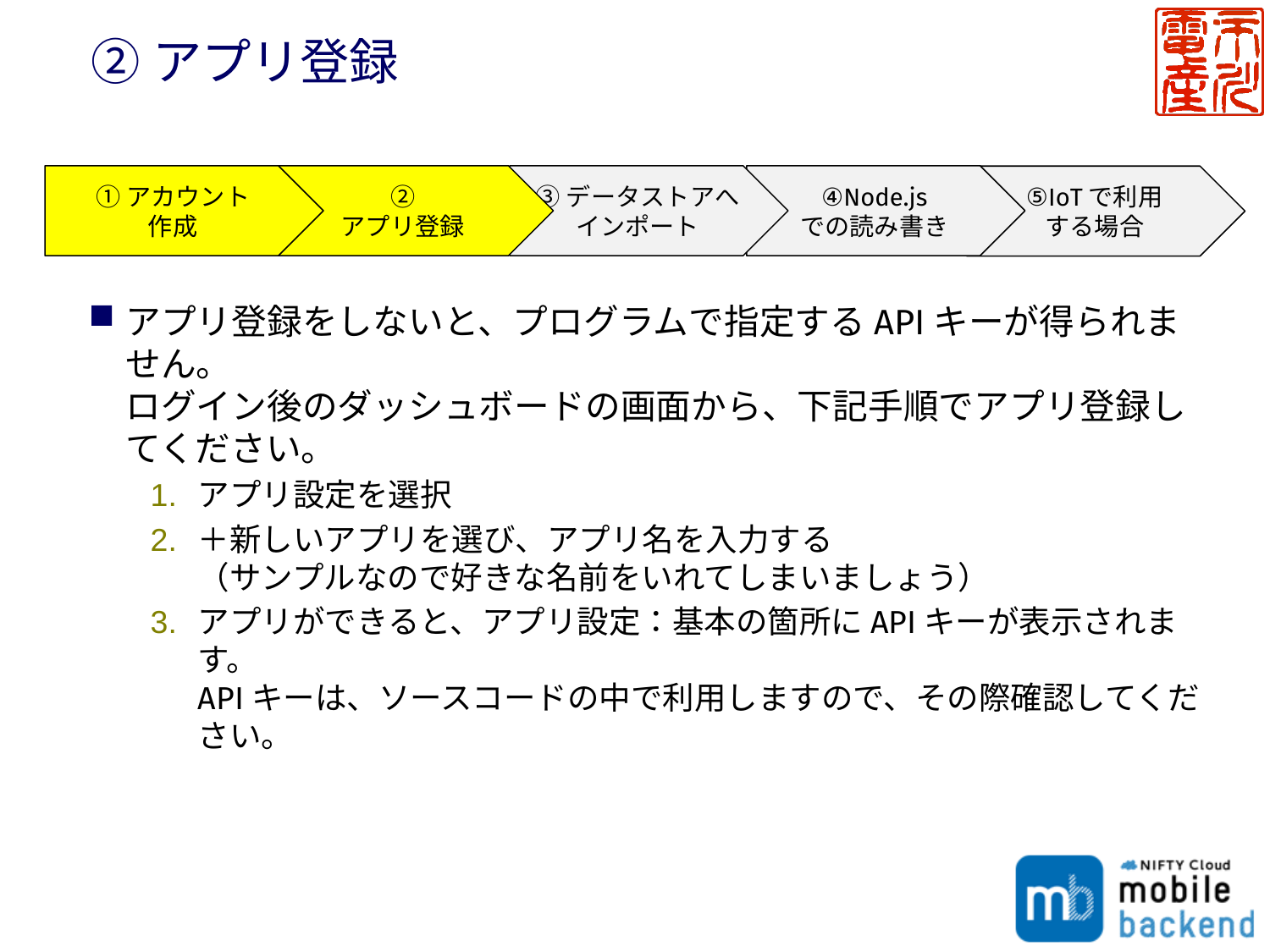

# ②アプリ登録

アプリ登録をしないと、プログラムで指定するAPIキーが得られません。
ログイン後のダッシュボードの画面から、下記手順でアプリ登録してください。
アプリ設定を選択
＋新しいアプリを選び、アプリ名を入力する
（サンプルなので好きな名前をいれてしまいましょう）
アプリができると、アプリ設定：基本の箇所にAPIキーが表示されます。
APIキーは、ソースコードの中で利用しますので、その際確認してください。

①アカウント
作成
②
アプリ登録
③データストアへ
インポート
④Node.js
での読み書き
⑤IoTで利用
する場合